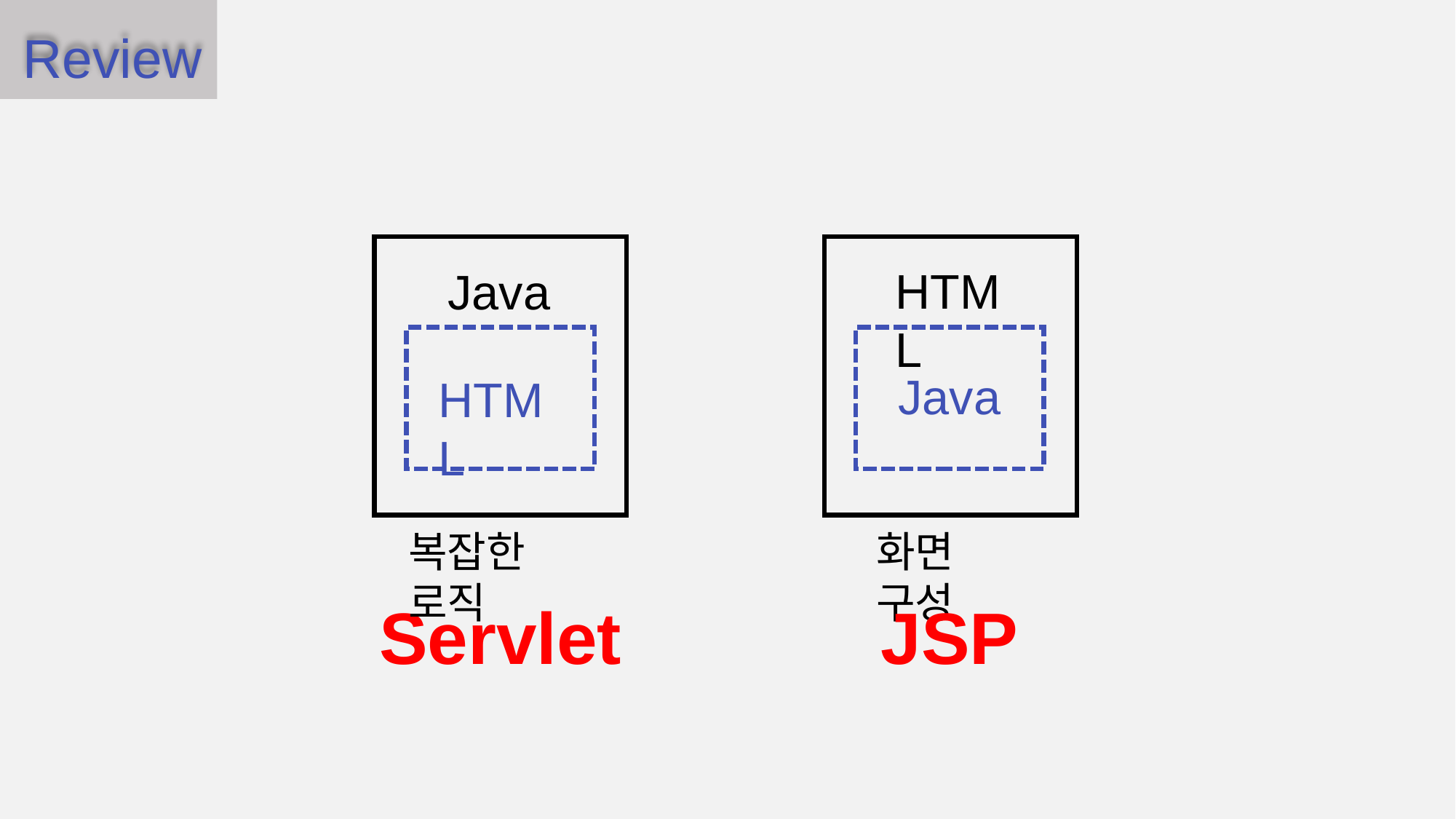

Review

Java

HTML

HTML

Java
복잡한 로직
화면 구성
Servlet
JSP